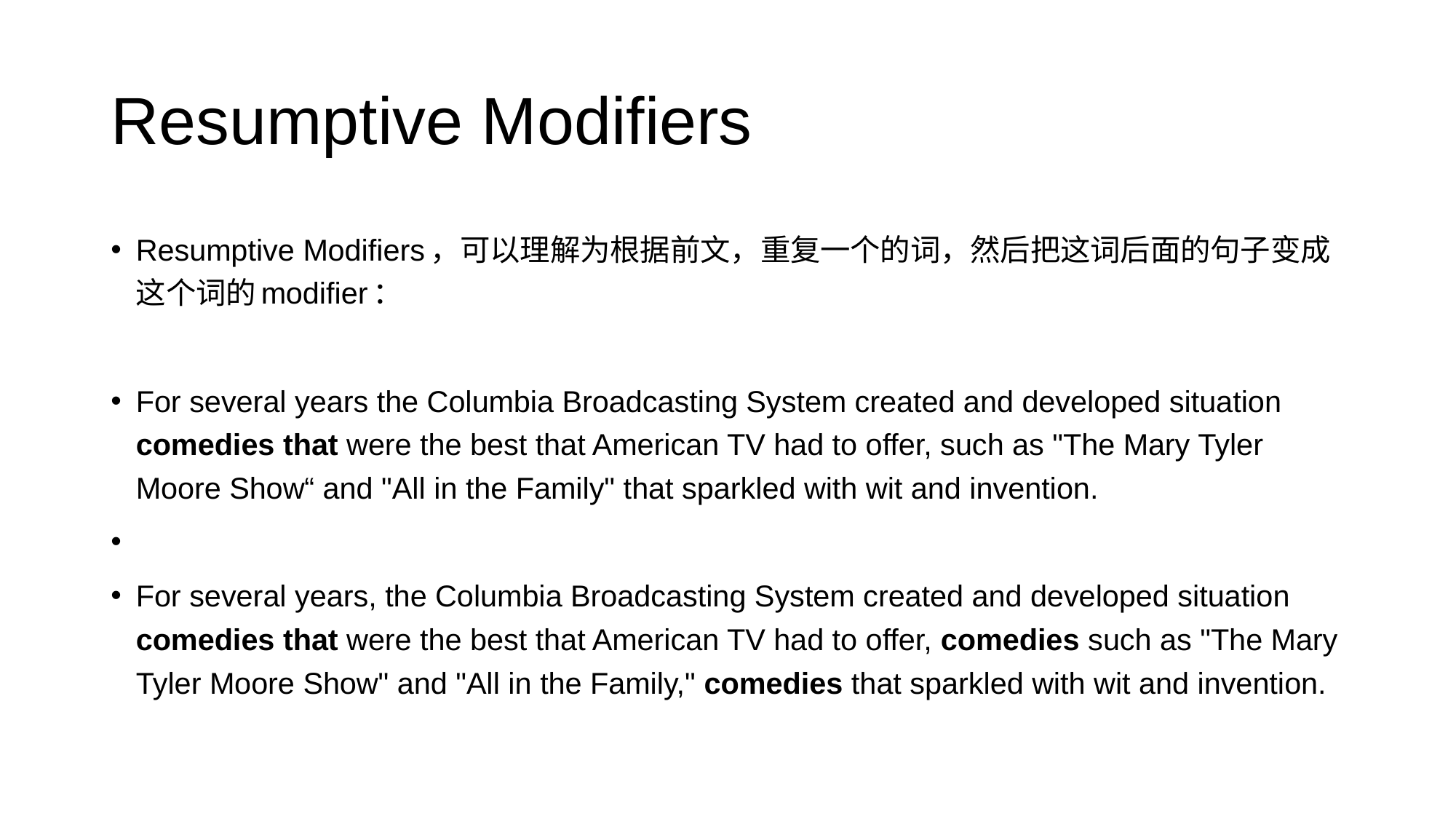

# Resumptive Modifiers
Resumptive Modifiers，可以理解为根据前文，重复一个的词，然后把这词后面的句子变成这个词的modifier：

For several years the Columbia Broadcasting System created and developed situation comedies that were the best that American TV had to offer, such as "The Mary Tyler Moore Show“ and "All in the Family" that sparkled with wit and invention.

For several years, the Columbia Broadcasting System created and developed situation comedies that were the best that American TV had to offer, comedies such as "The Mary Tyler Moore Show" and "All in the Family," comedies that sparkled with wit and invention.